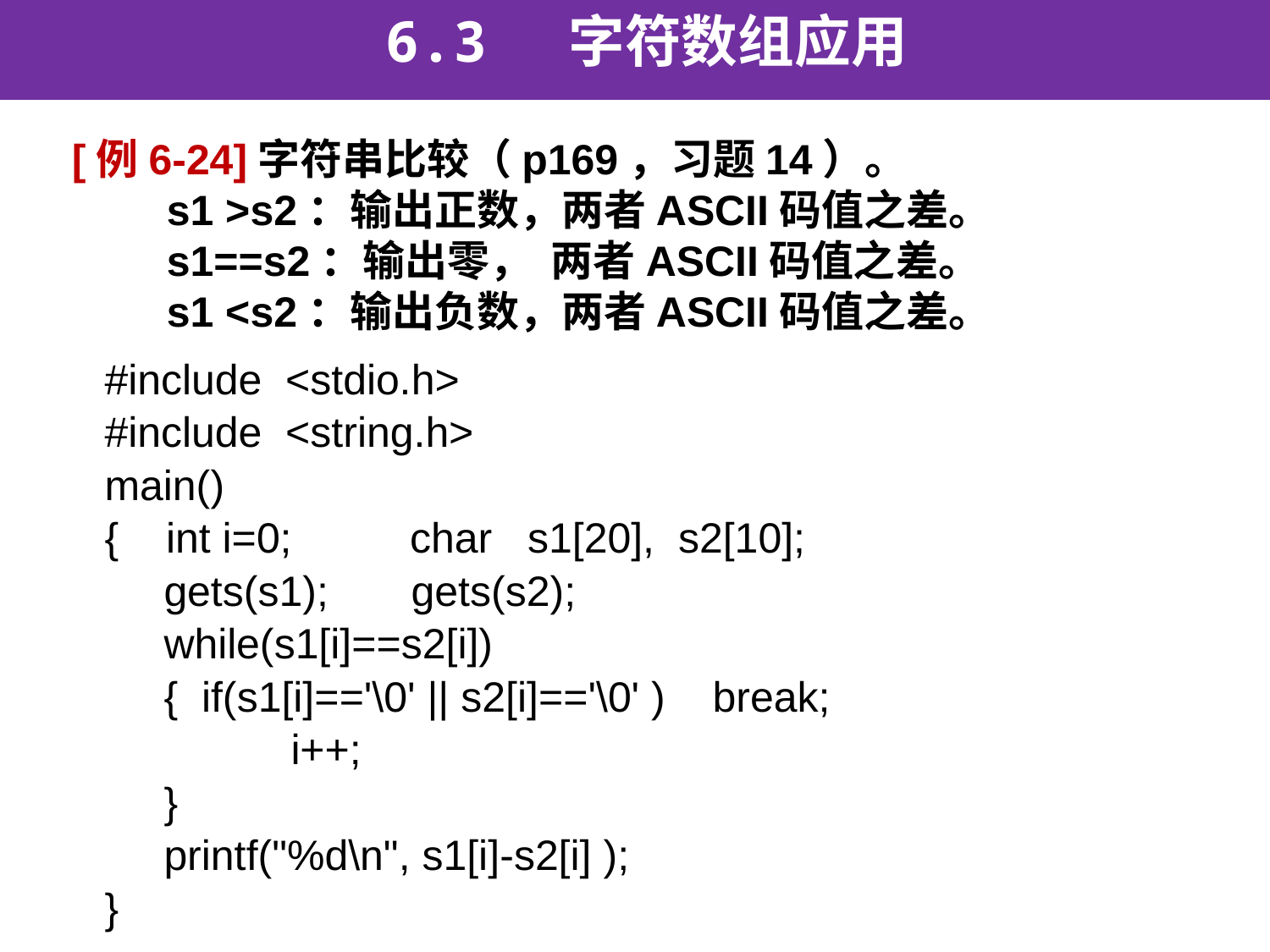

6.3  字符数组应用
[例6-24]字符串比较（p169，习题14）。
        s1 >s2：输出正数，两者ASCII码值之差。
        s1==s2：输出零，  两者ASCII码值之差。
        s1 <s2：输出负数，两者ASCII码值之差。
#include  <stdio.h>
#include  <string.h>
main()
{    int i=0;          char   s1[20],  s2[10];
     gets(s1);       gets(s2);
     while(s1[i]==s2[i])
     {  if(s1[i]=='\0' || s2[i]=='\0' )    break;
	     i++;
     }
     printf("%d\n", s1[i]-s2[i] );
}